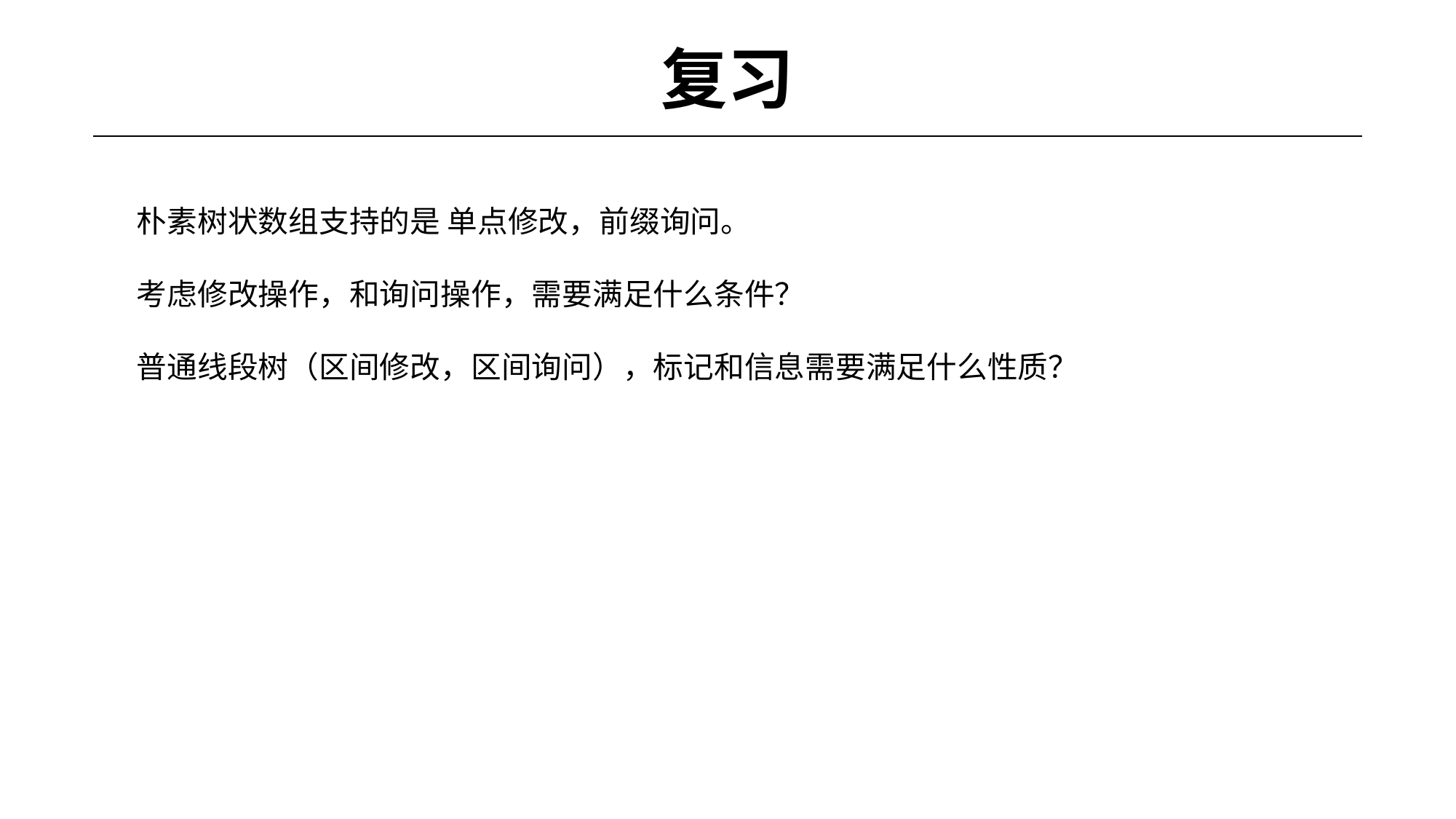

# 复习
朴素树状数组支持的是 单点修改，前缀询问。

考虑修改操作，和询问操作，需要满足什么条件？

普通线段树（区间修改，区间询问），标记和信息需要满足什么性质？